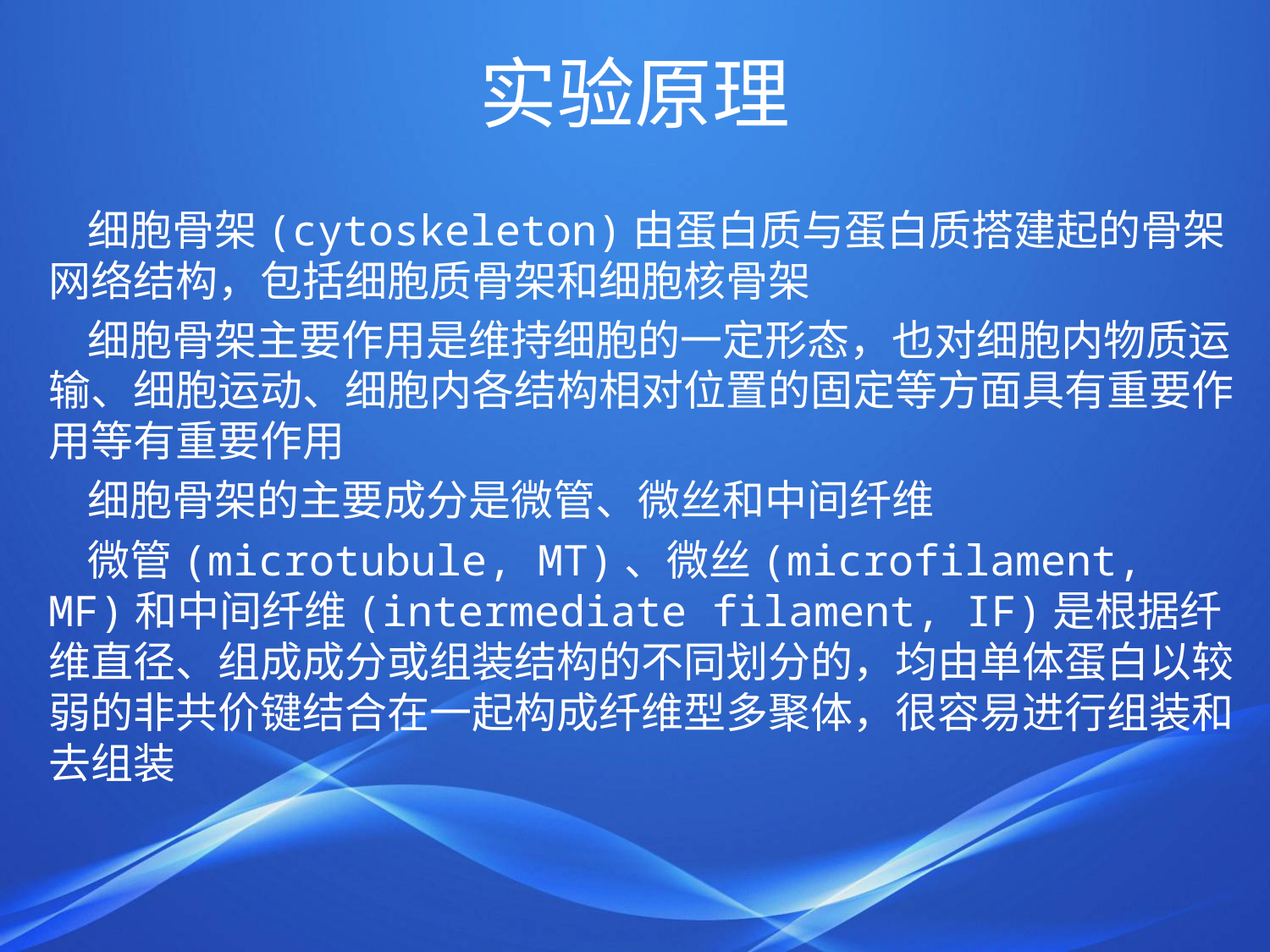

# 实验原理
   细胞骨架(cytoskeleton)由蛋白质与蛋白质搭建起的骨架网络结构，包括细胞质骨架和细胞核骨架
   细胞骨架主要作用是维持细胞的一定形态，也对细胞内物质运输、细胞运动、细胞内各结构相对位置的固定等方面具有重要作用等有重要作用
   细胞骨架的主要成分是微管、微丝和中间纤维
   微管(microtubule, MT)、微丝(microfilament, MF)和中间纤维(intermediate filament, IF)是根据纤维直径、组成成分或组装结构的不同划分的，均由单体蛋白以较弱的非共价键结合在一起构成纤维型多聚体，很容易进行组装和去组装